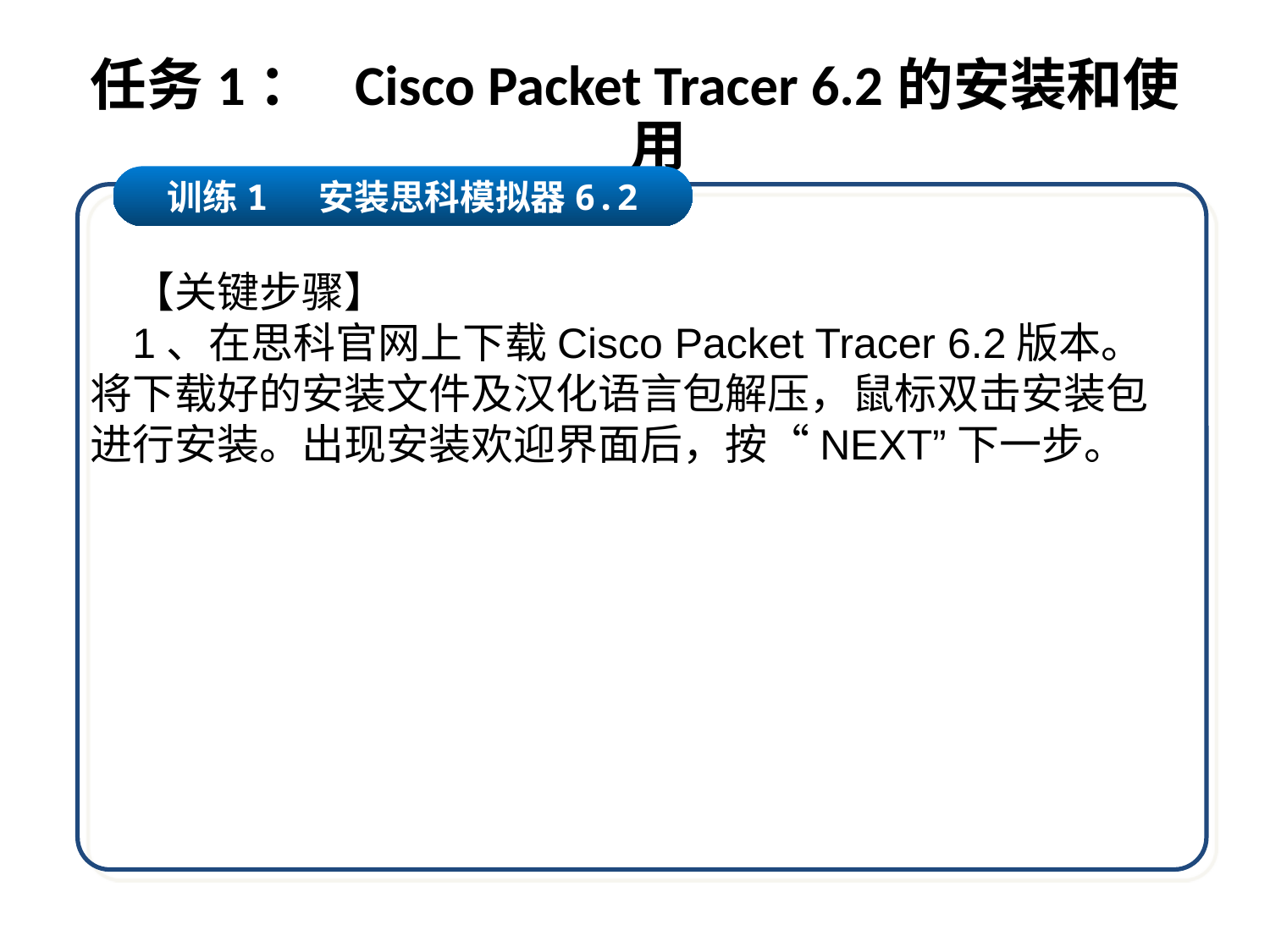

# 任务1：  Cisco Packet Tracer 6.2的安装和使用
训练1  安装思科模拟器6.2

【关键步骤】
1、在思科官网上下载Cisco Packet Tracer 6.2版本。将下载好的安装文件及汉化语言包解压，鼠标双击安装包进行安装。出现安装欢迎界面后，按“NEXT”下一步。